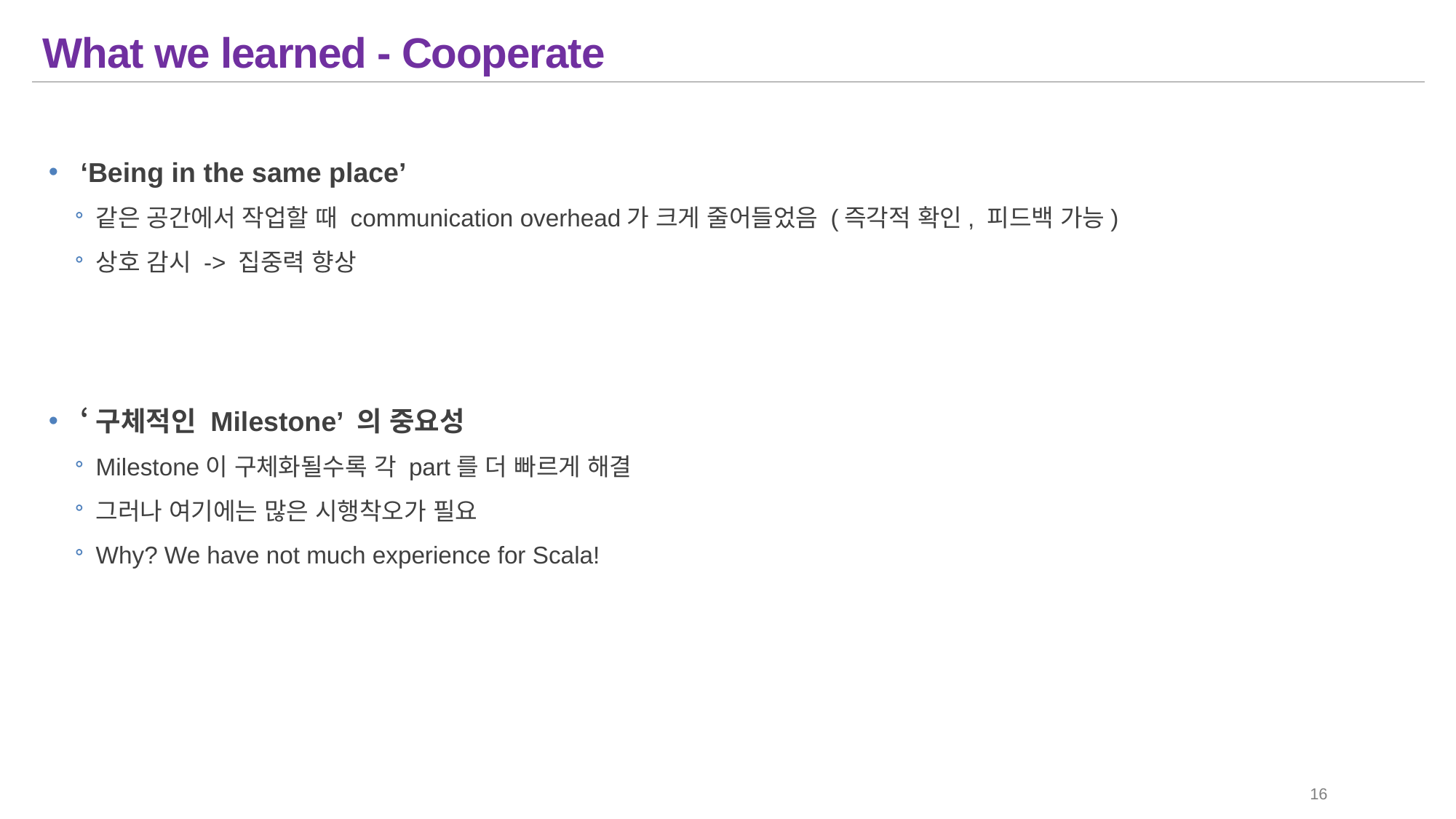

# What we learned - Cooperate

‘Being in the same place’
같은 공간에서 작업할 때 communication overhead가 크게 줄어들었음 (즉각적 확인, 피드백 가능)
상호 감시 -> 집중력 향상

‘구체적인 Milestone’ 의 중요성
Milestone이 구체화될수록 각 part를 더 빠르게 해결
그러나 여기에는 많은 시행착오가 필요
Why? We have not much experience for Scala!
16